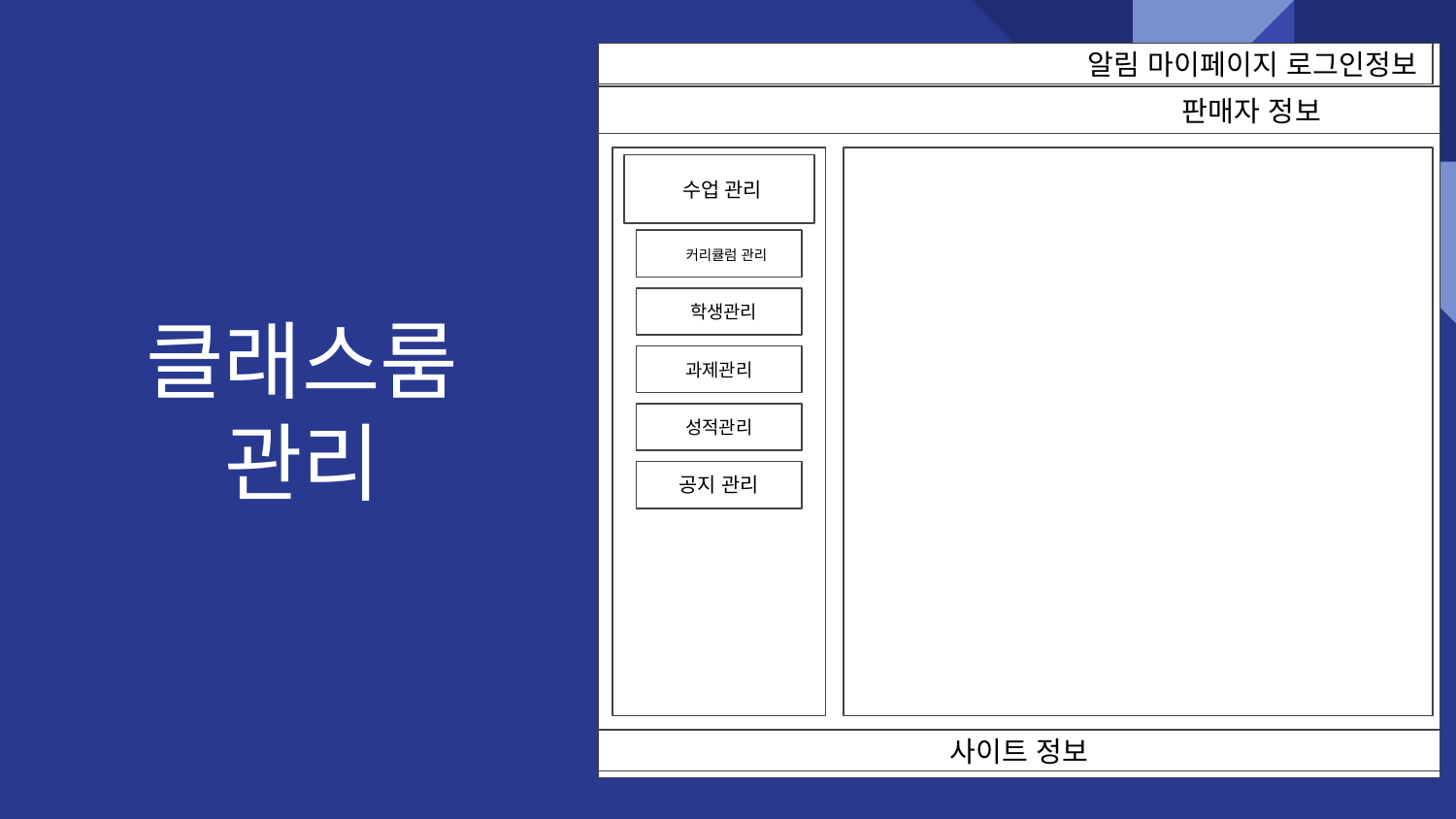

알림 마이페이지 로그인정보

판매자 정보

       수업 관리
  커리큘럼 관리
 학생관리
# 클래스룸
관리
과제관리
성적관리
공지 관리
사이트 정보